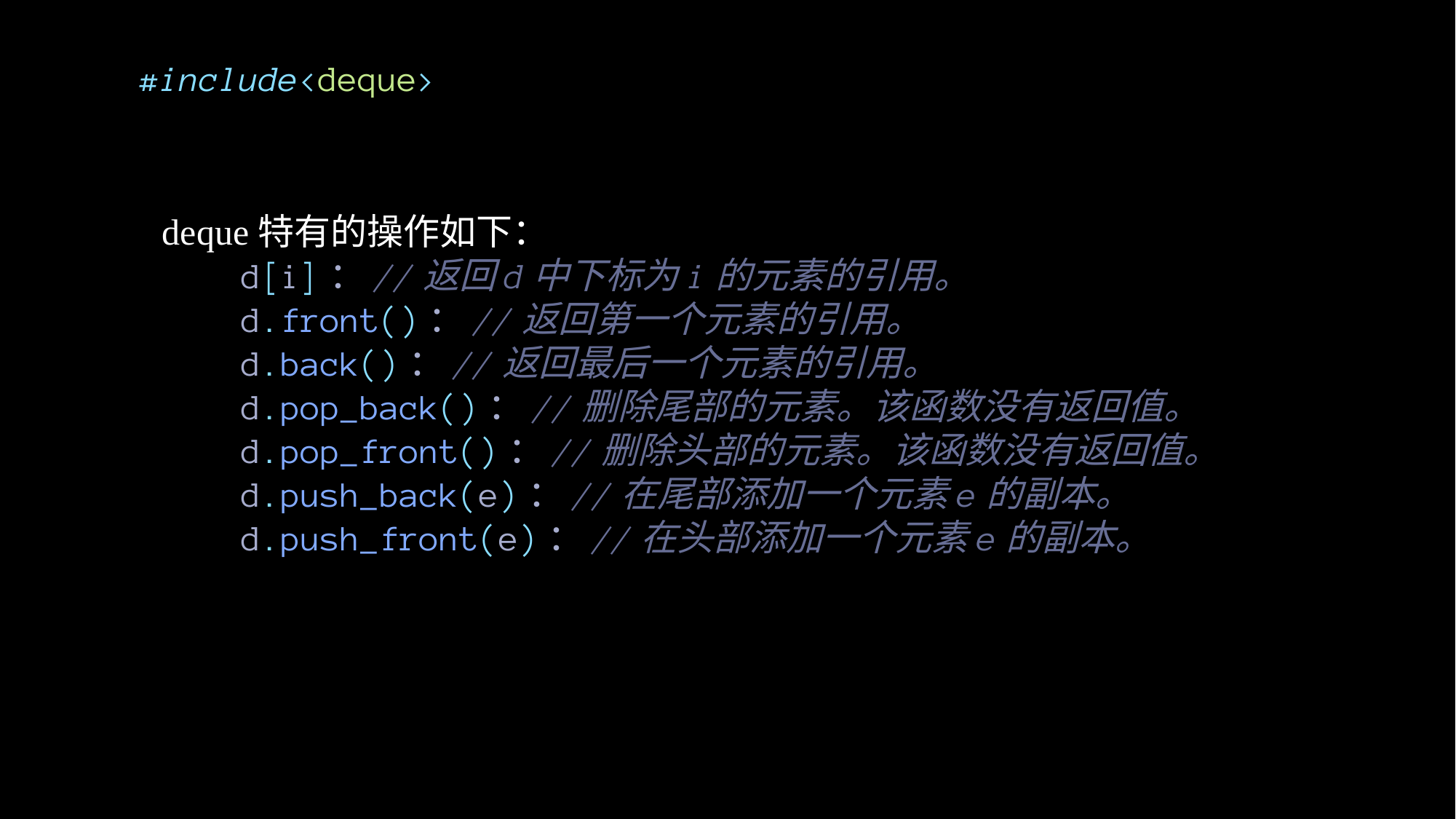

#include<deque>
deque特有的操作如下：
    d[i]：//返回d中下标为i的元素的引用。
    d.front()：//返回第一个元素的引用。
    d.back()：//返回最后一个元素的引用。
    d.pop_back()：//删除尾部的元素。该函数没有返回值。
    d.pop_front()：//删除头部的元素。该函数没有返回值。
    d.push_back(e)：//在尾部添加一个元素e的副本。
    d.push_front(e)：//在头部添加一个元素e的副本。